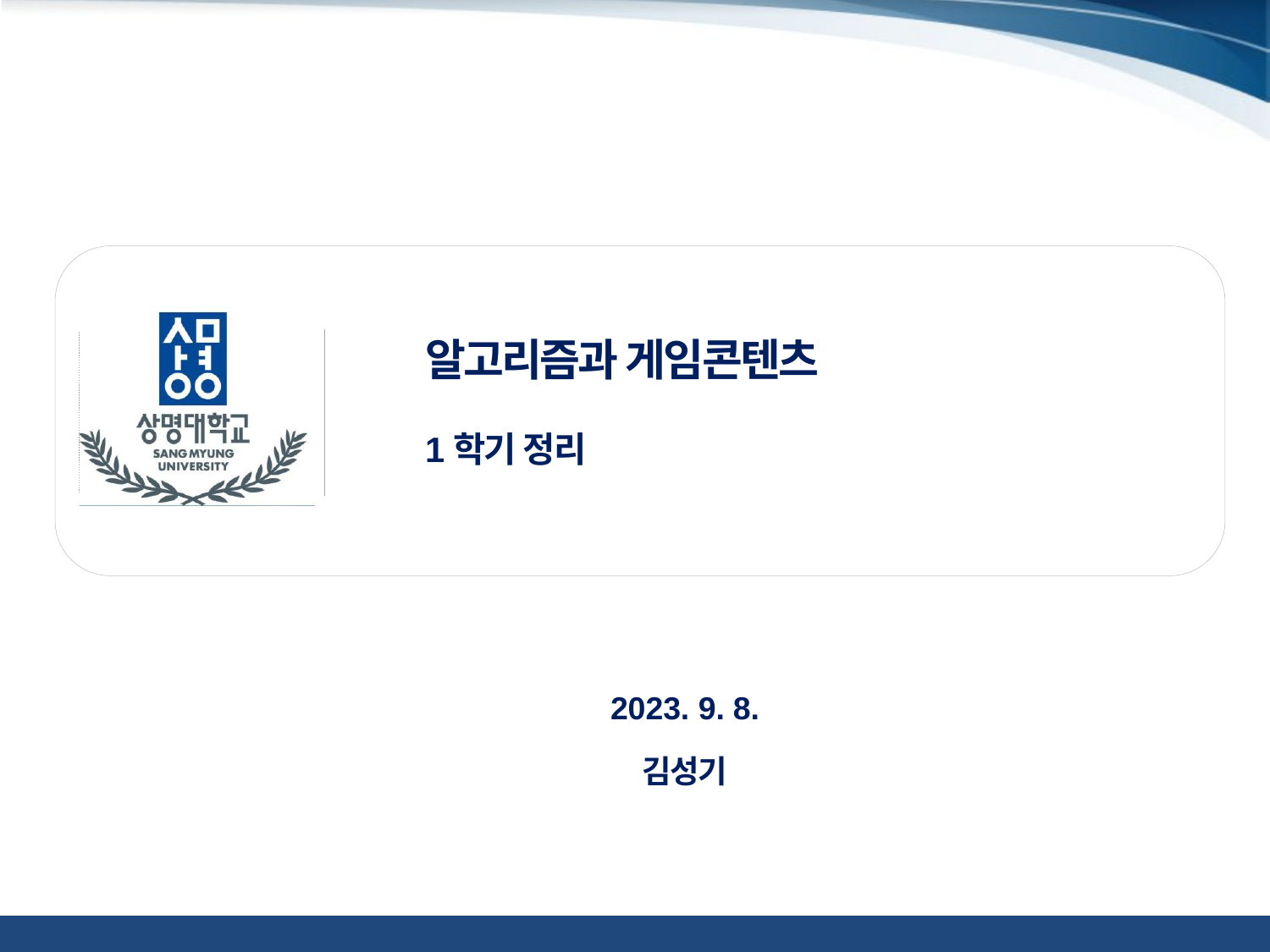

# 알고리즘과 게임콘텐츠 1학기 정리

2023. 9. 8.

김성기